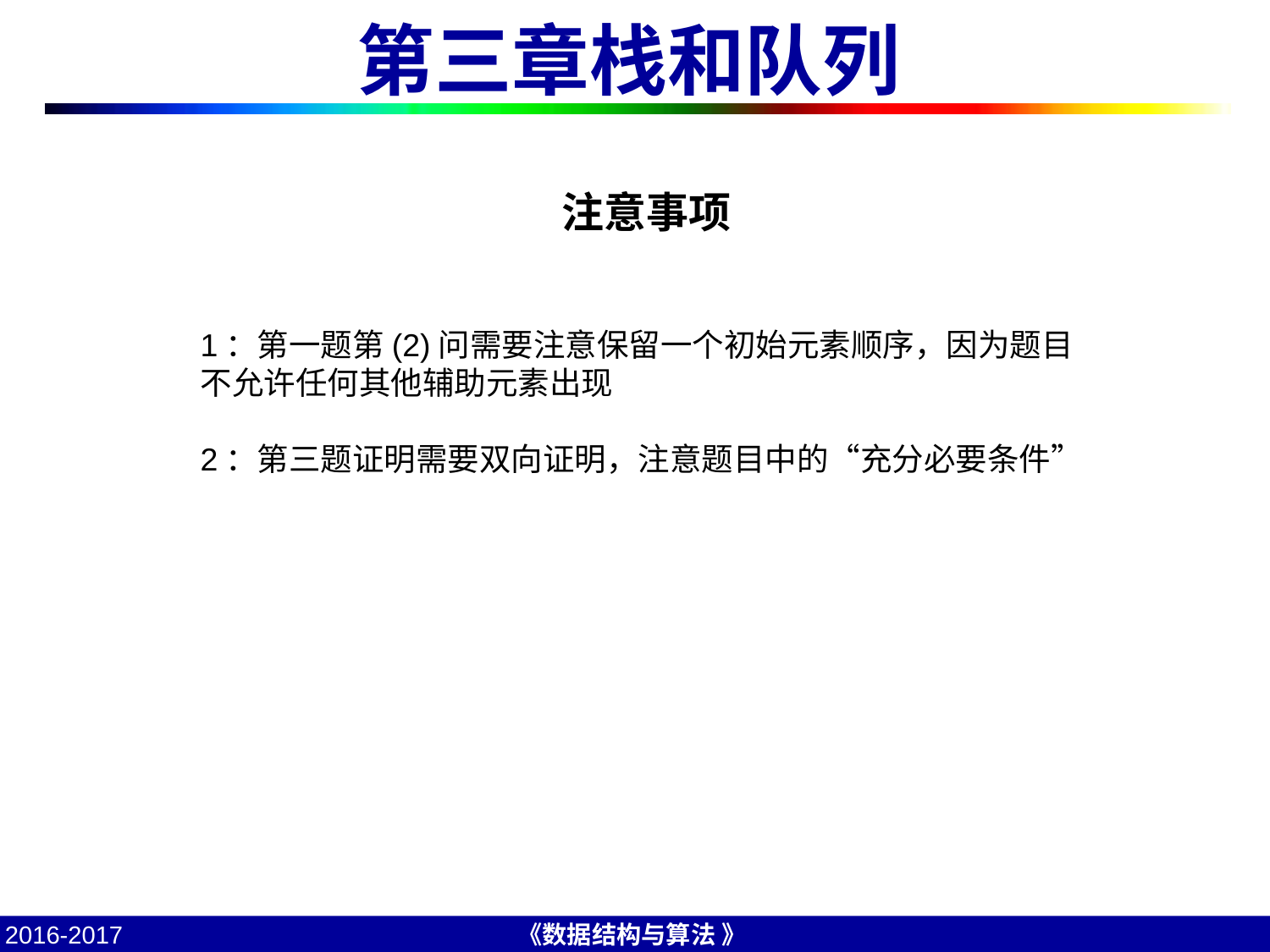

# 第三章栈和队列
注意事项

1：第一题第(2)问需要注意保留一个初始元素顺序，因为题目不允许任何其他辅助元素出现

2：第三题证明需要双向证明，注意题目中的“充分必要条件”